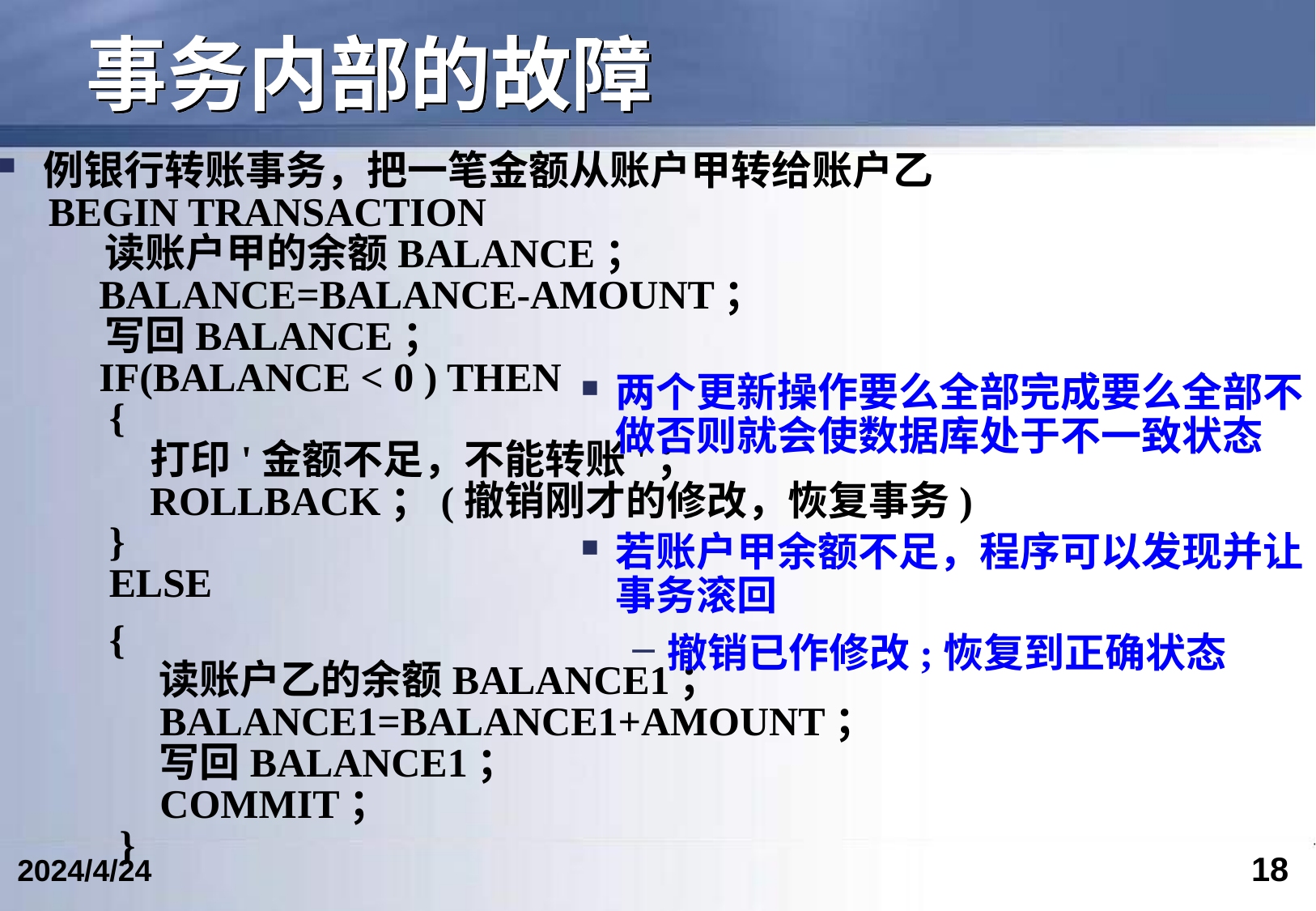

# 事务内部的故障
例银行转账事务，把一笔金额从账户甲转给账户乙
     BEGIN TRANSACTION
    读账户甲的余额BALANCE；
    BALANCE=BALANCE-AMOUNT；
    写回BALANCE；
    IF(BALANCE < 0 ) THEN
     {
         打印'金额不足，不能转账'；
         ROLLBACK；(撤销刚才的修改，恢复事务)
     }
     ELSE
     {
          读账户乙的余额BALANCE1；
          BALANCE1=BALANCE1+AMOUNT；
          写回BALANCE1；
          COMMIT；
      }
两个更新操作要么全部完成要么全部不做否则就会使数据库处于不一致状态

若账户甲余额不足，程序可以发现并让事务滚回
撤销已作修改;恢复到正确状态
18
2024/4/24